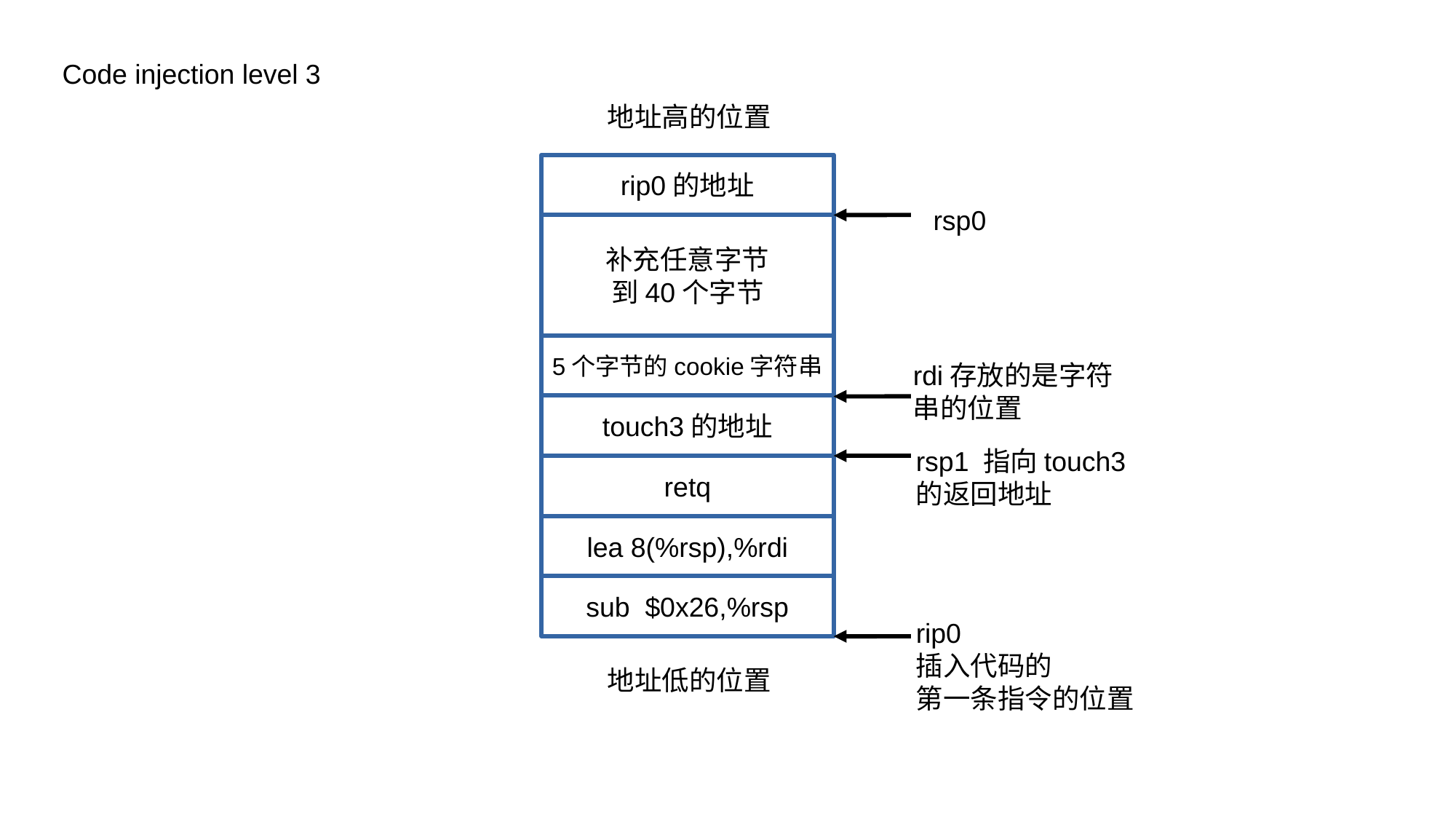

Code injection level 3
地址高的位置
rip0的地址
rsp0
补充任意字节
到40个字节

5个字节的cookie字符串
rdi存放的是字符串的位置
touch3的地址

rsp1 指向touch3
的返回地址
retq

lea 8(%rsp),%rdi
sub  $0x26,%rsp
rip0
插入代码的
第一条指令的位置

地址低的位置